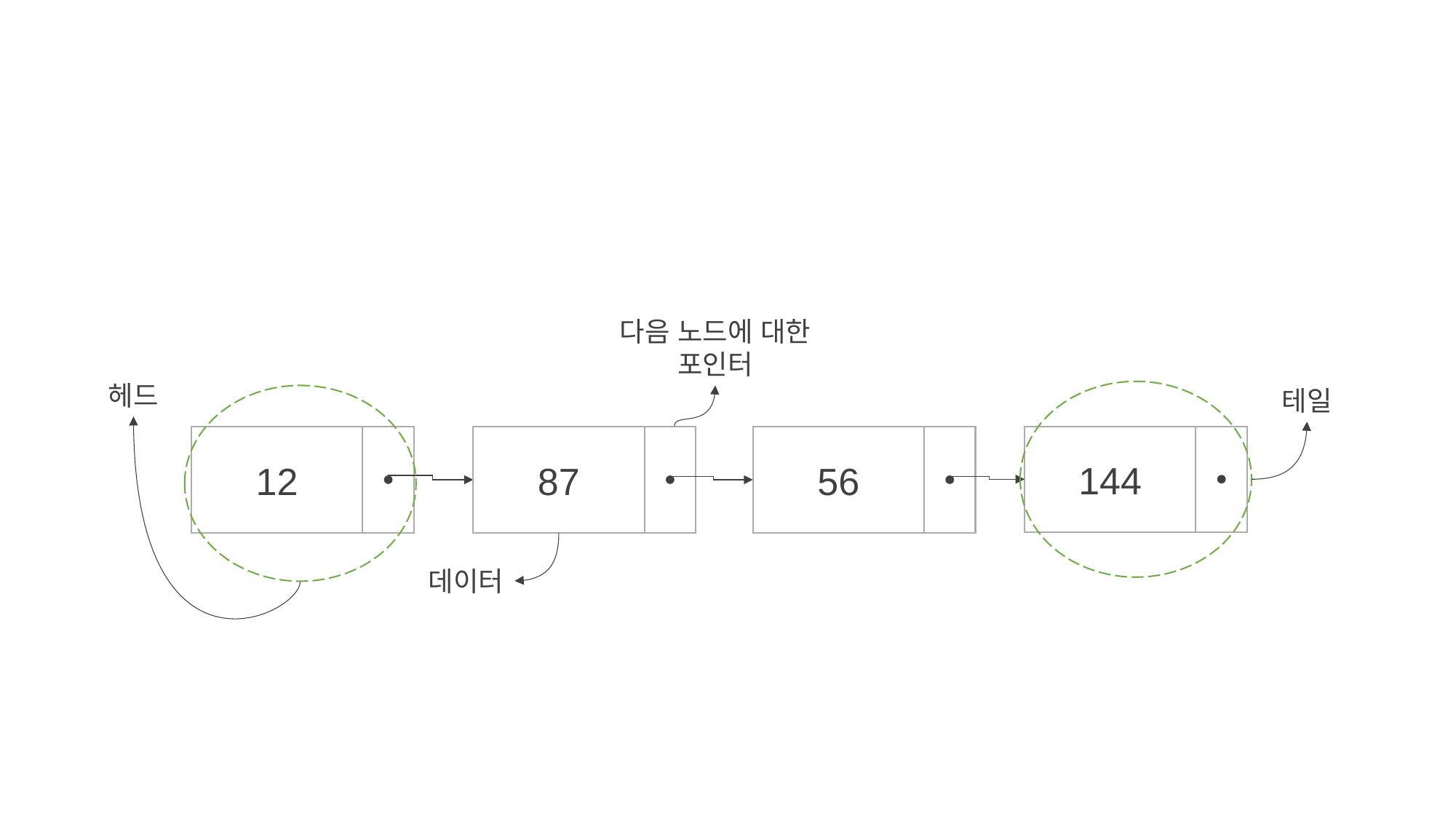

다음 노드에 대한
포인터
헤드
테일

144

12

87

56

데이터